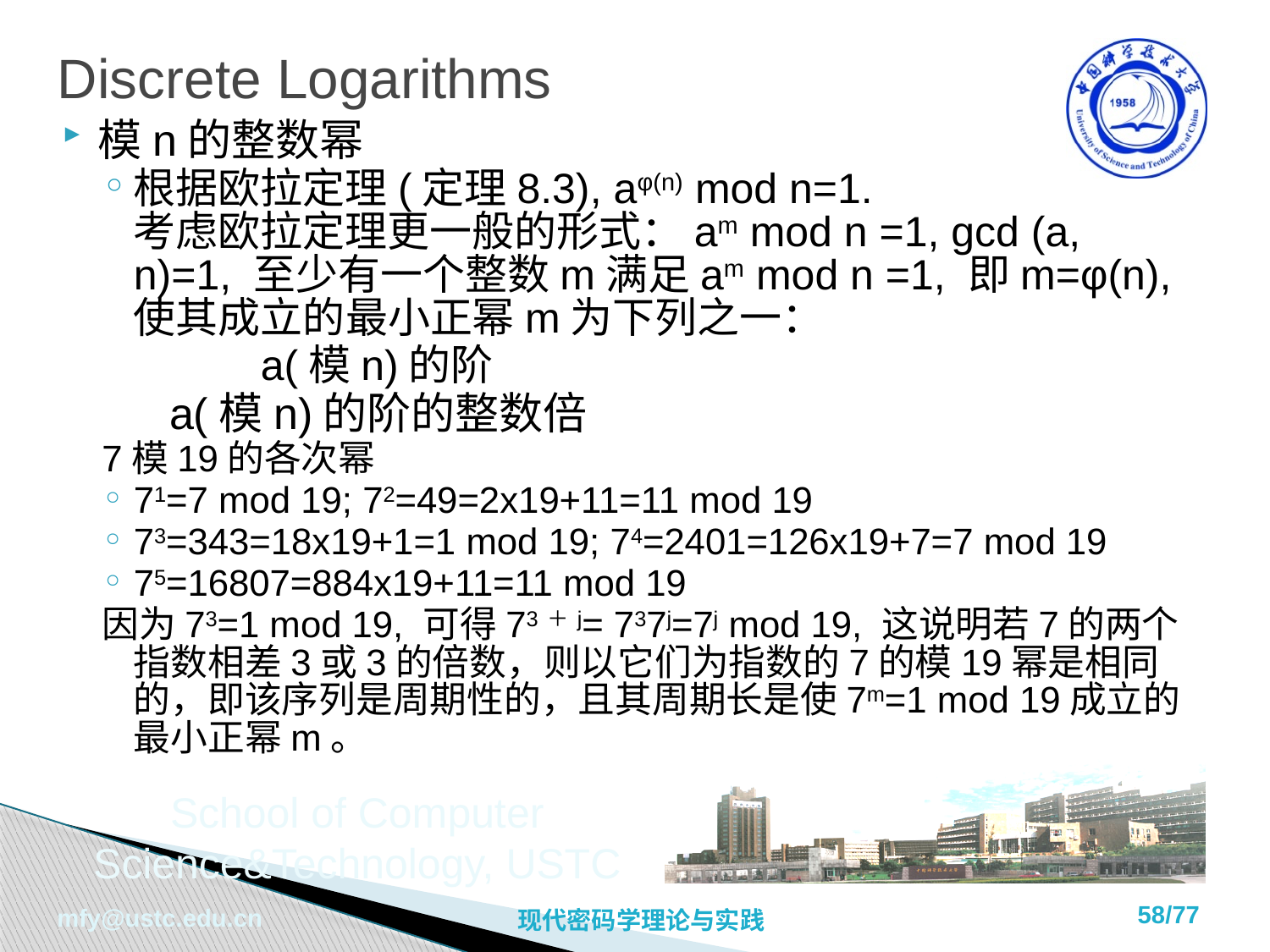

# Discrete Logarithms
模n的整数幂
根据欧拉定理(定理8.3), aφ(n) mod n=1.                         考虑欧拉定理更一般的形式：am mod n =1, gcd (a, n)=1, 至少有一个整数m满足am mod n =1, 即m=φ(n), 使其成立的最小正幂m为下列之一：
		a(模n)的阶
	   a(模n)的阶的整数倍
7模19的各次幂
71=7 mod 19; 72=49=2x19+11=11 mod 19
73=343=18x19+1=1 mod 19; 74=2401=126x19+7=7 mod 19
75=16807=884x19+11=11 mod 19
因为73=1 mod 19, 可得73＋j= 737j=7j mod 19, 这说明若7的两个指数相差3或3的倍数，则以它们为指数的7的模19幂是相同的，即该序列是周期性的，且其周期长是使7m=1 mod 19成立的最小正幂m。